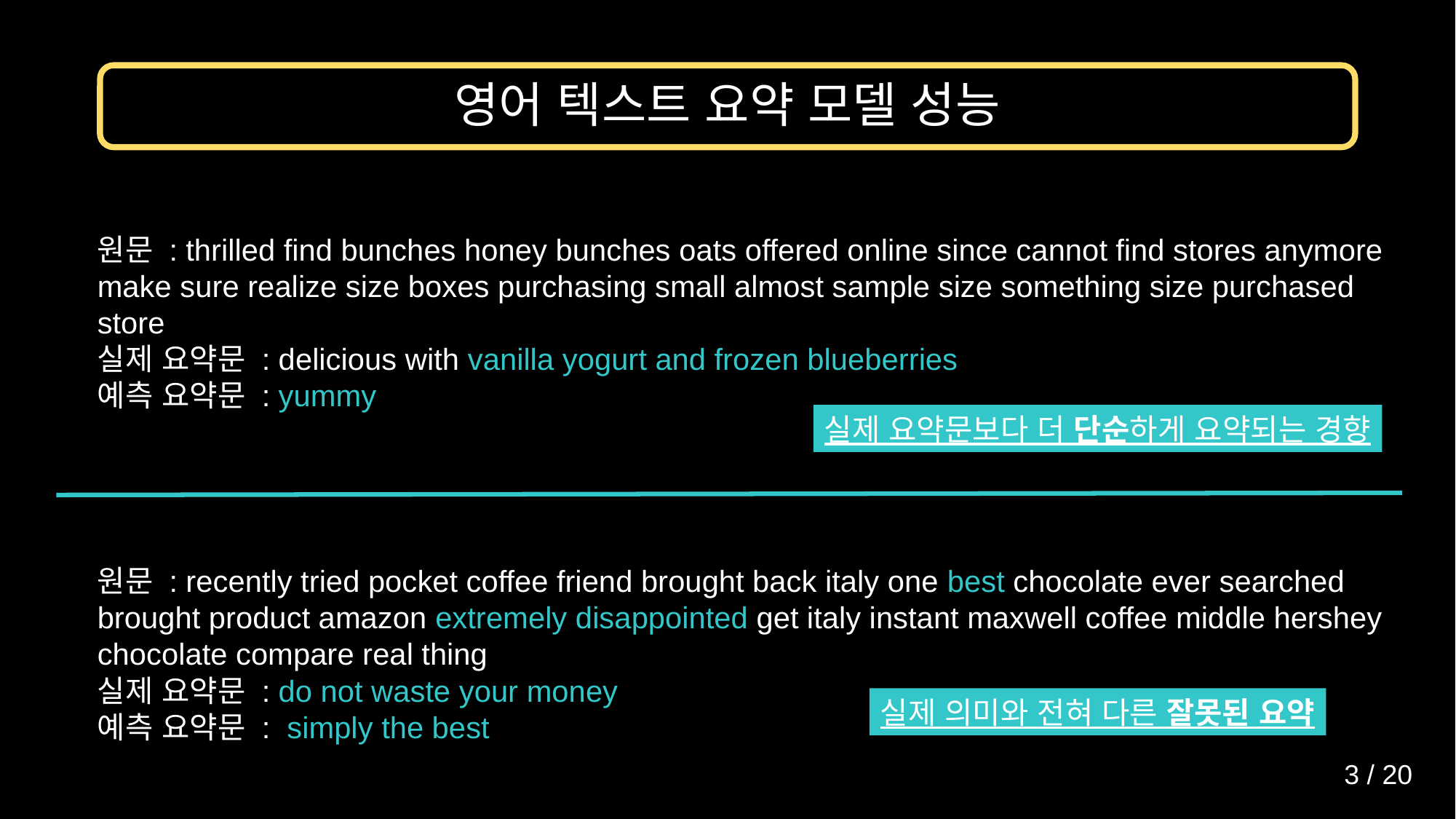

# 영어 텍스트 요약 모델 성능
원문 : thrilled find bunches honey bunches oats offered online since cannot find stores anymore make sure realize size boxes purchasing small almost sample size something size purchased store
실제 요약문 : delicious with vanilla yogurt and frozen blueberries
예측 요약문 : yummy
실제 요약문보다 더 단순하게 요약되는 경향
원문 : recently tried pocket coffee friend brought back italy one best chocolate ever searched brought product amazon extremely disappointed get italy instant maxwell coffee middle hershey chocolate compare real thing
실제 요약문 : do not waste your money
예측 요약문 :  simply the best
실제 의미와 전혀 다른 잘못된 요약
3 / 20